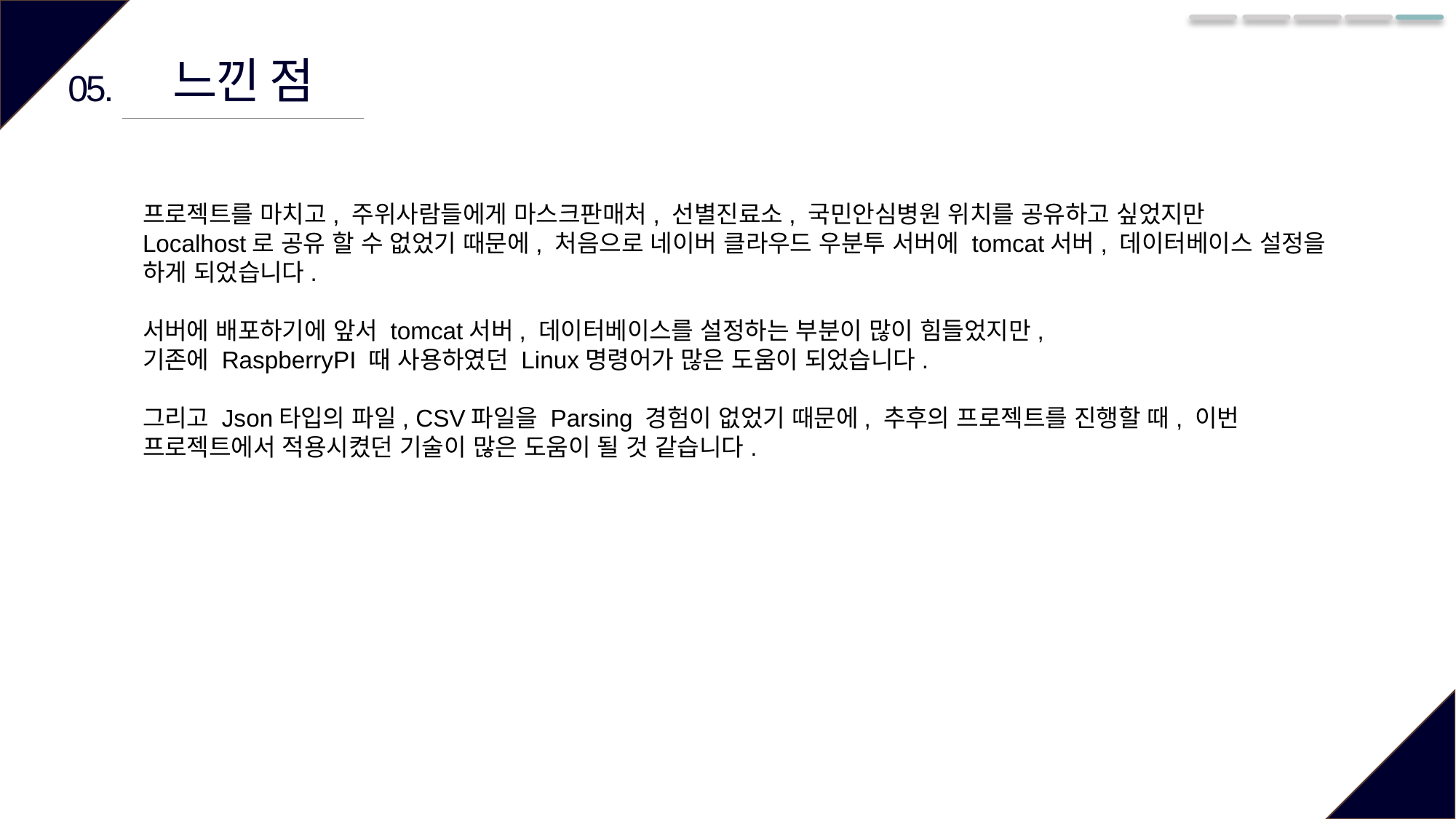

느낀 점
05.
프로젝트를 마치고, 주위사람들에게 마스크판매처, 선별진료소, 국민안심병원 위치를 공유하고 싶었지만
Localhost로 공유 할 수 없었기 때문에, 처음으로 네이버 클라우드 우분투 서버에 tomcat서버, 데이터베이스 설정을 하게 되었습니다.

서버에 배포하기에 앞서 tomcat서버, 데이터베이스를 설정하는 부분이 많이 힘들었지만,
기존에 RaspberryPI 때 사용하였던 Linux명령어가 많은 도움이 되었습니다.

그리고 Json타입의 파일, CSV파일을 Parsing 경험이 없었기 때문에, 추후의 프로젝트를 진행할 때, 이번 프로젝트에서 적용시켰던 기술이 많은 도움이 될 것 같습니다.